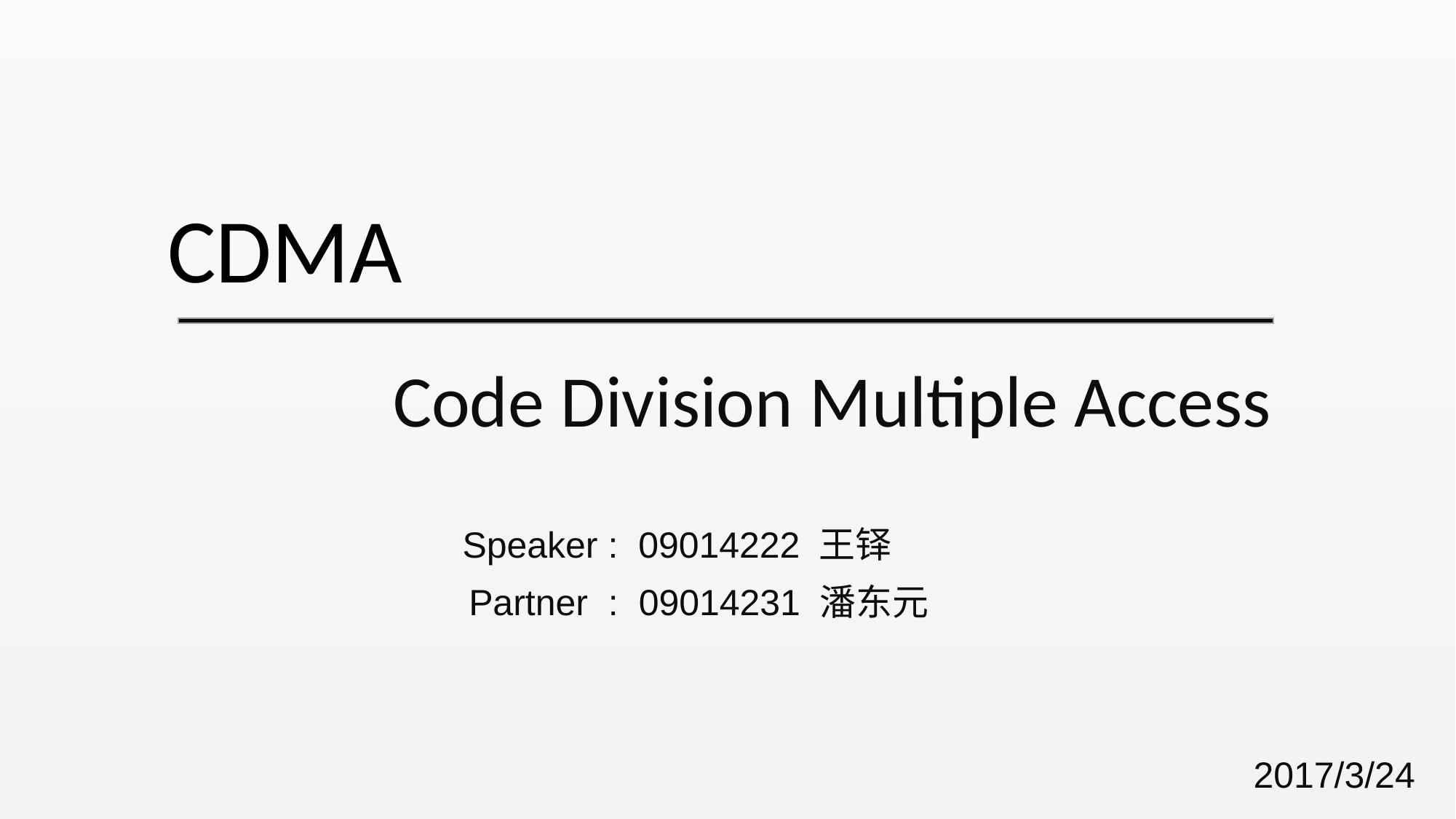

# CDMA

Code Division Multiple Access
Speaker :  09014222 王铎
Partner  :  09014231 潘东元
2017/3/24